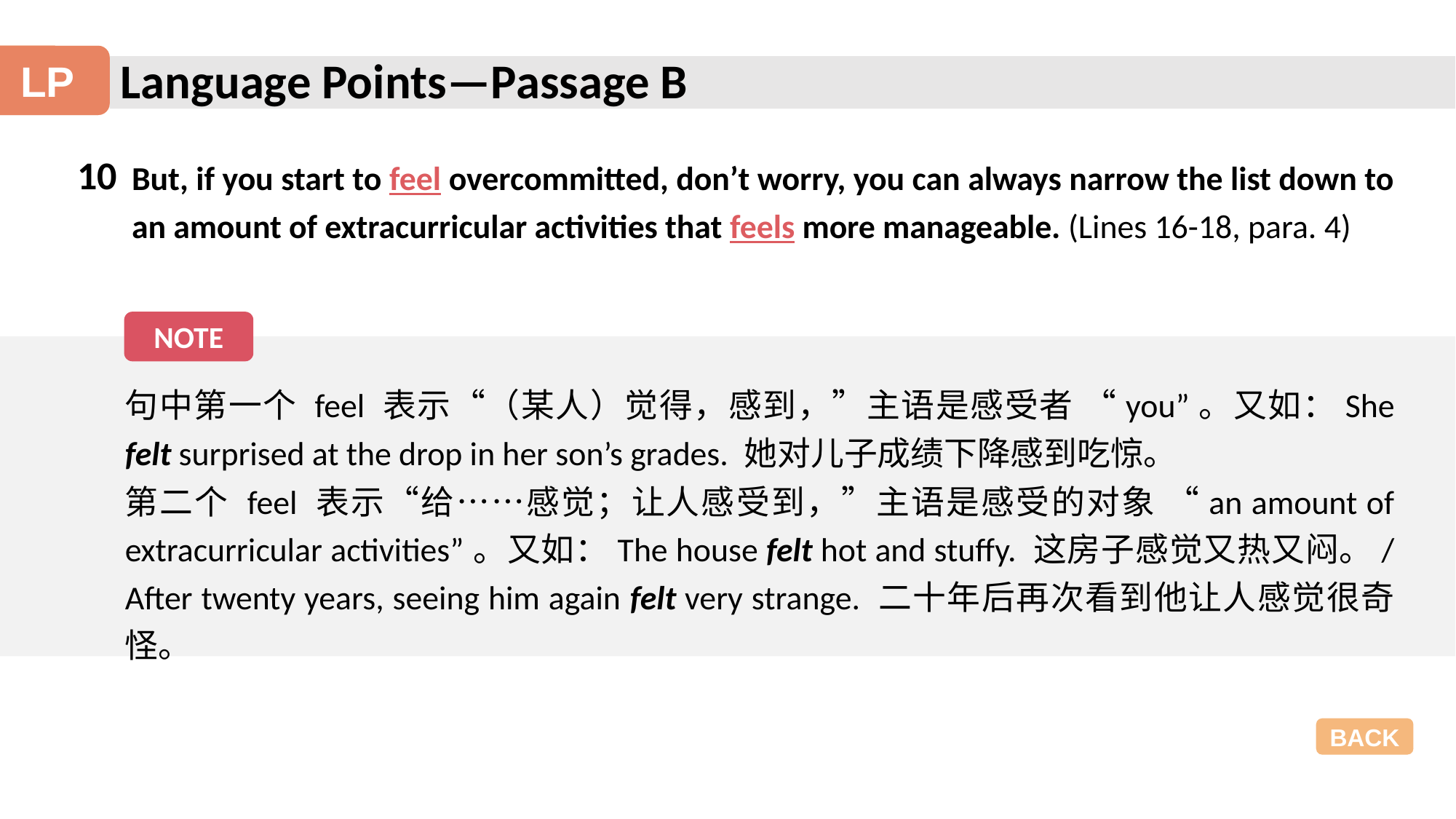

Language Points—Passage B
LP

But, if you start to feel overcommitted, don’t worry, you can always narrow the list down to an amount of extracurricular activities that feels more manageable. (Lines 16-18, para. 4)
10
NOTE

句中第一个 feel 表示“（某人）觉得，感到，”主语是感受者 “you”。又如：She felt surprised at the drop in her son’s grades. 她对儿子成绩下降感到吃惊。
第二个 feel 表示“给……感觉；让人感受到，”主语是感受的对象 “an amount of extracurricular activities”。又如：The house felt hot and stuffy. 这房子感觉又热又闷。/ After twenty years, seeing him again felt very strange. 二十年后再次看到他让人感觉很奇怪。
BACK